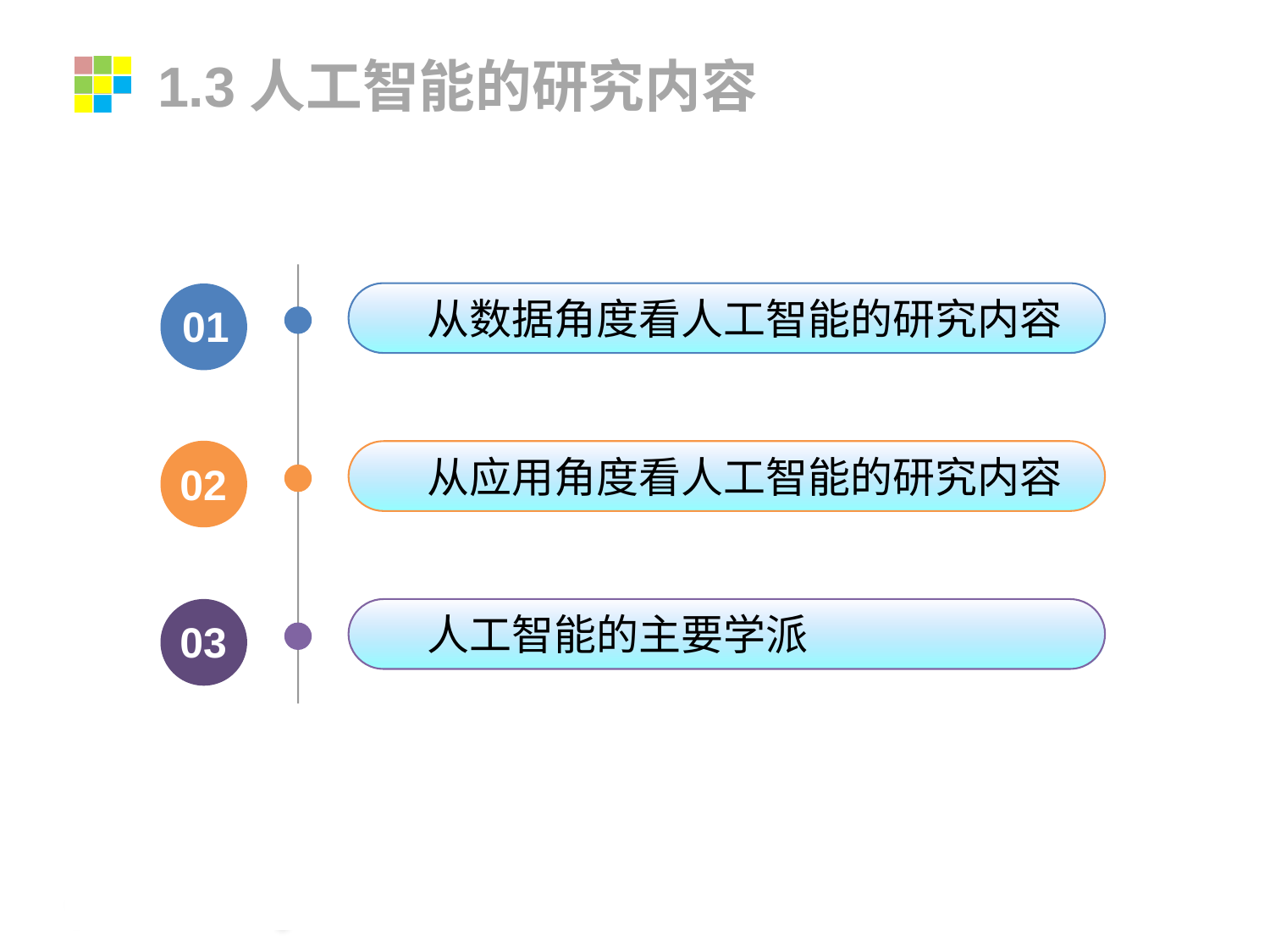

1.3人工智能的研究内容

从数据角度看人工智能的研究内容

01

从应用角度看人工智能的研究内容
02

人工智能的主要学派
03